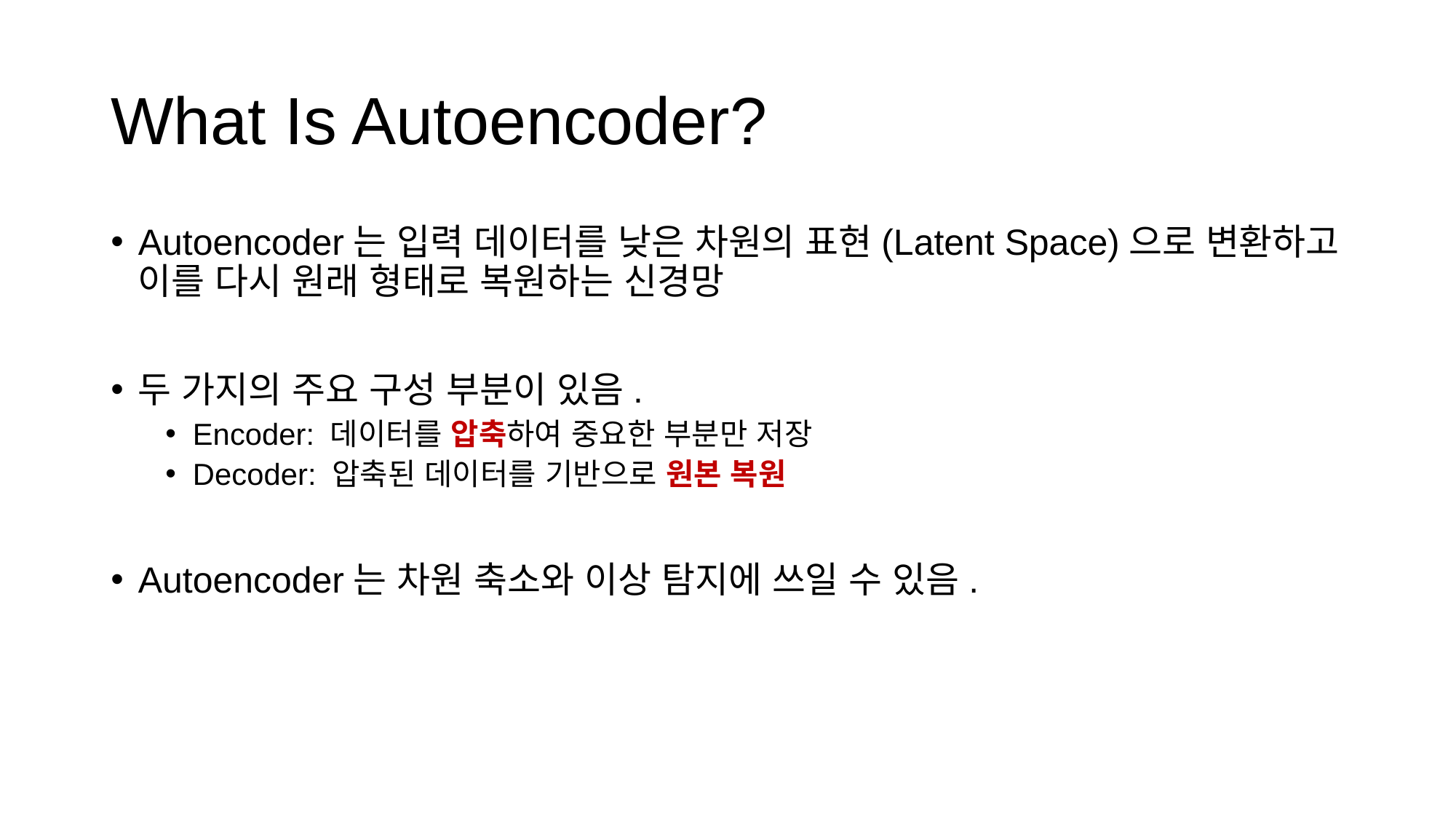

# What Is Autoencoder?
Autoencoder는 입력 데이터를 낮은 차원의 표현(Latent Space)으로 변환하고 이를 다시 원래 형태로 복원하는 신경망

두 가지의 주요 구성 부분이 있음.
Encoder: 데이터를 압축하여 중요한 부분만 저장
Decoder: 압축된 데이터를 기반으로 원본 복원

Autoencoder는 차원 축소와 이상 탐지에 쓰일 수 있음.